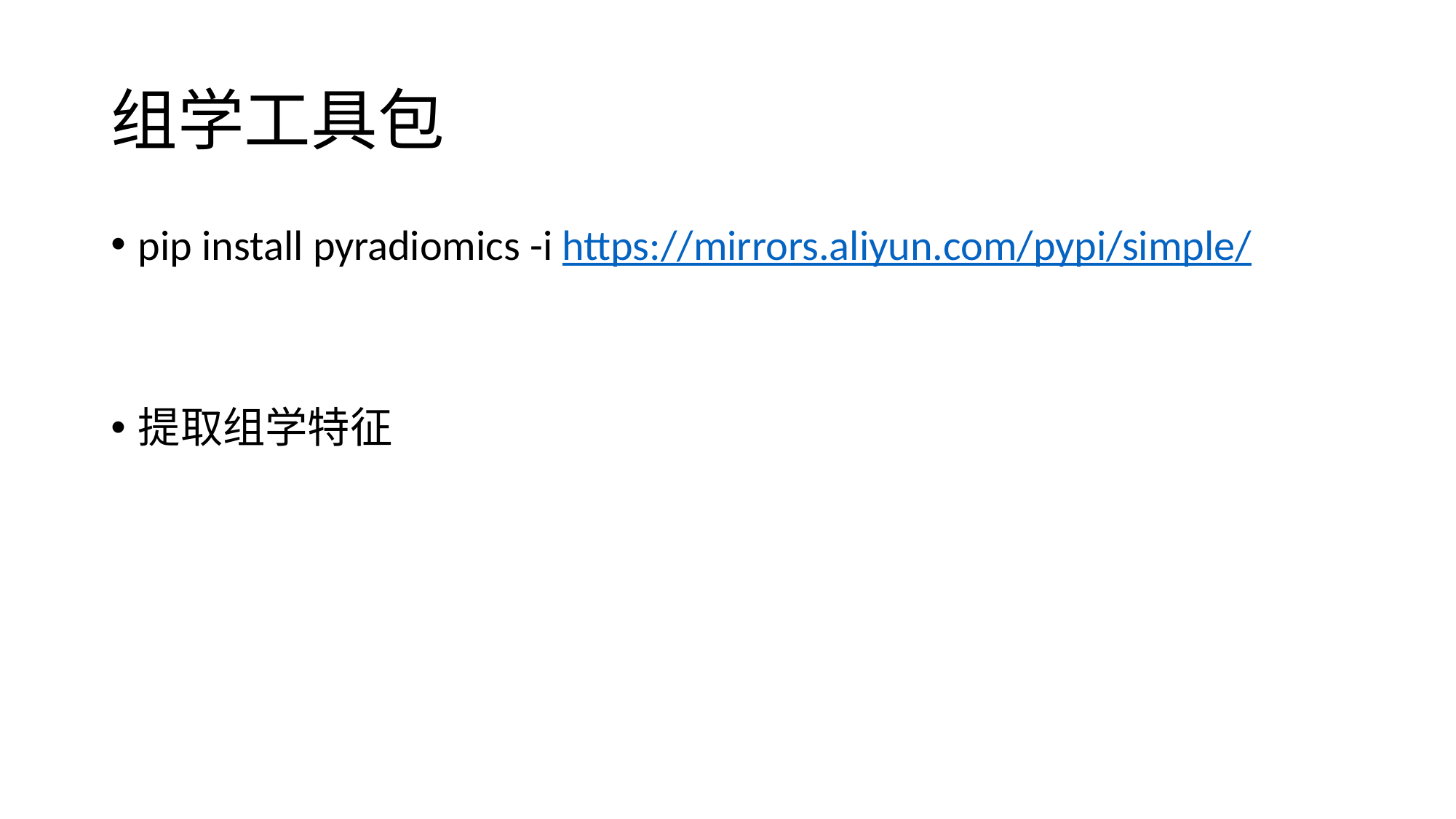

# 组学工具包
pip install pyradiomics -i https://mirrors.aliyun.com/pypi/simple/

提取组学特征